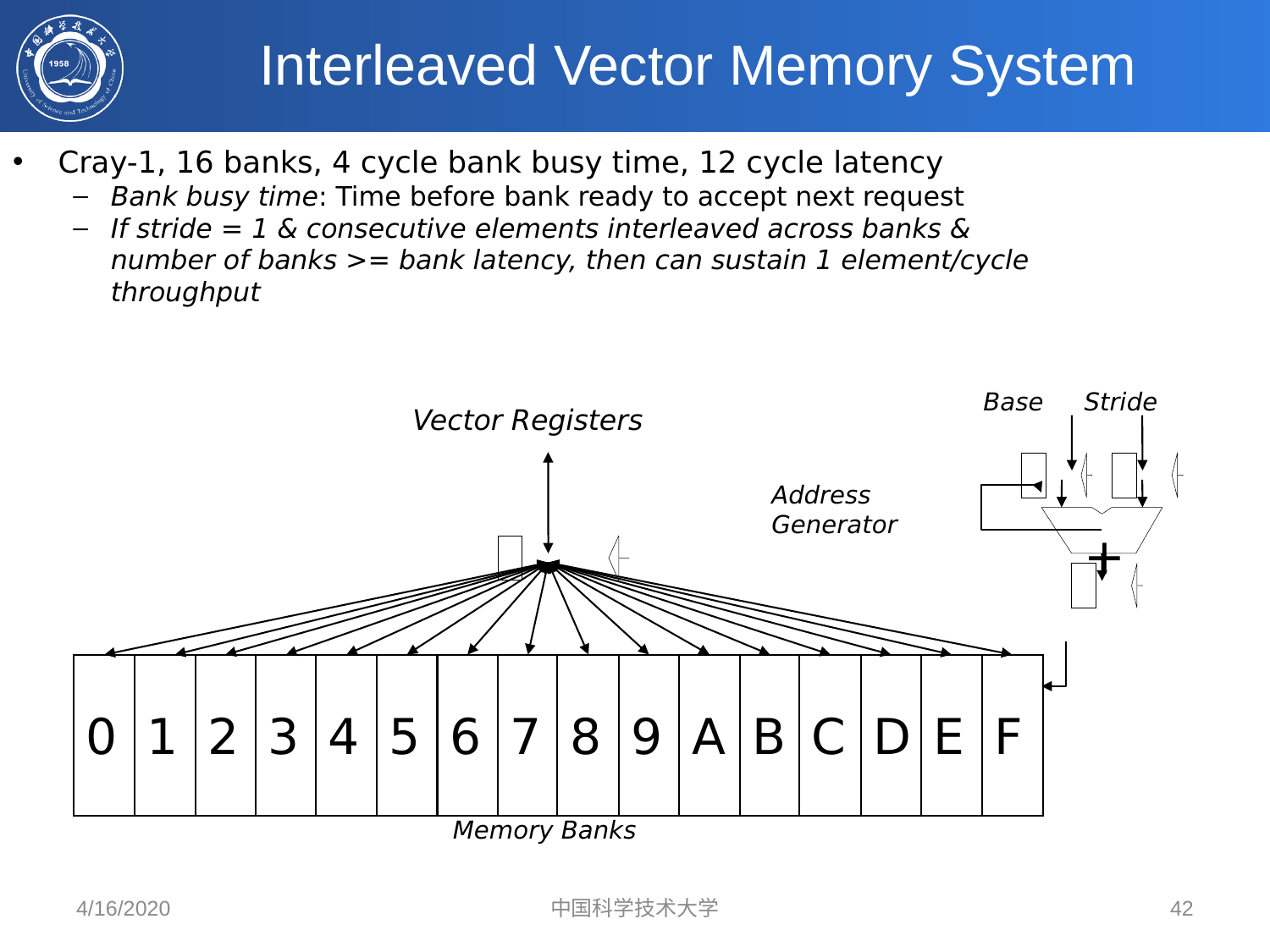

# Interleaved Vector Memory System
Cray-1, 16 banks, 4 cycle bank busy time, 12 cycle latency
Bank busy time: Time before bank ready to accept next request
If stride = 1 & consecutive elements interleaved across banks & number of banks >= bank latency, then can sustain 1 element/cycle throughput
Base
Stride
Vector Registers

0
1
2
3
4
5
6
7
8
9
A
B
C
D
E
F

Address Generator

+

Memory Banks
4/16/2020
中国科学技术大学
42